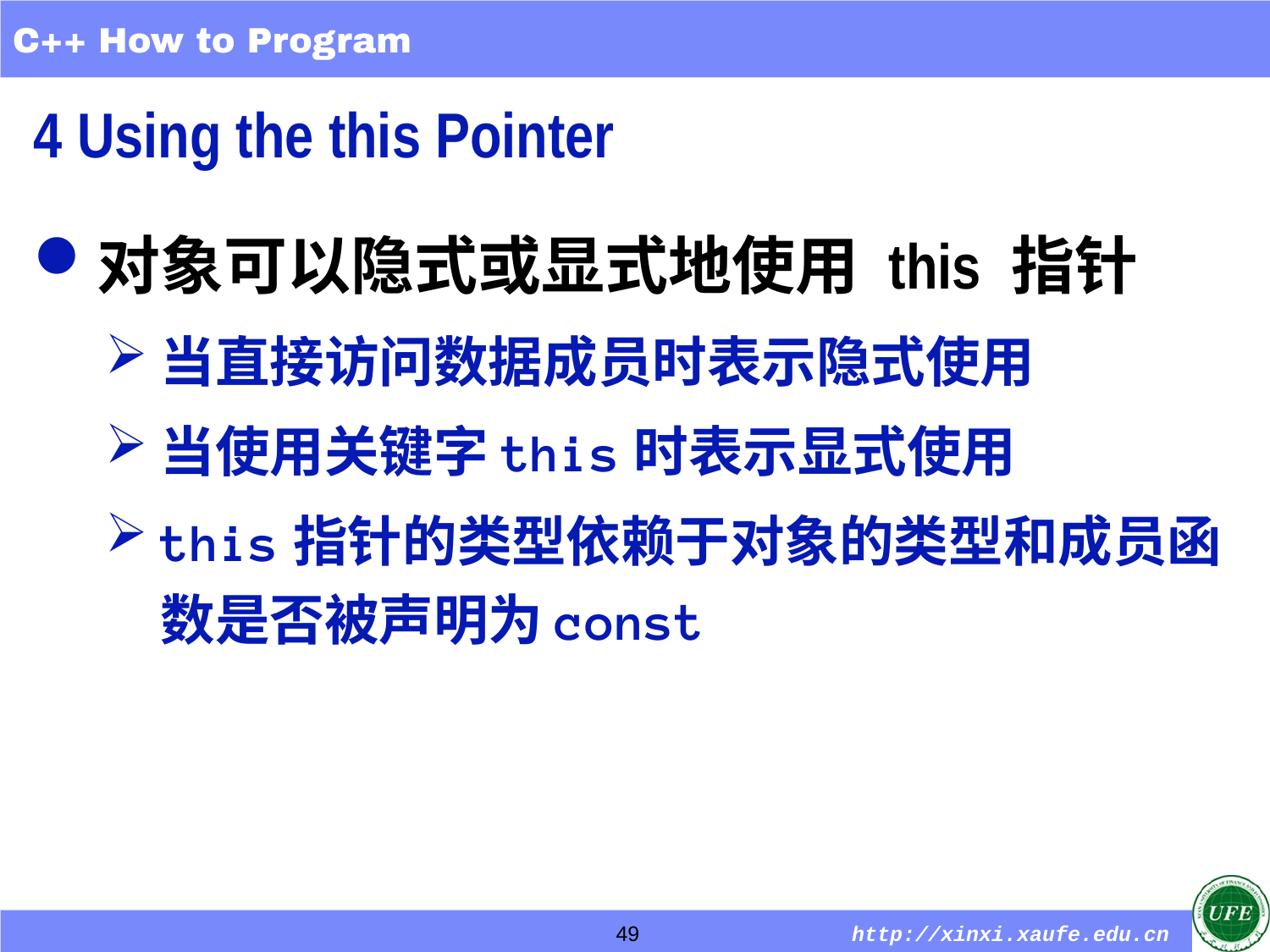

4 Using the this Pointer
对象可以隐式或显式地使用 this 指针
当直接访问数据成员时表示隐式使用
当使用关键字this时表示显式使用
this指针的类型依赖于对象的类型和成员函数是否被声明为const
49